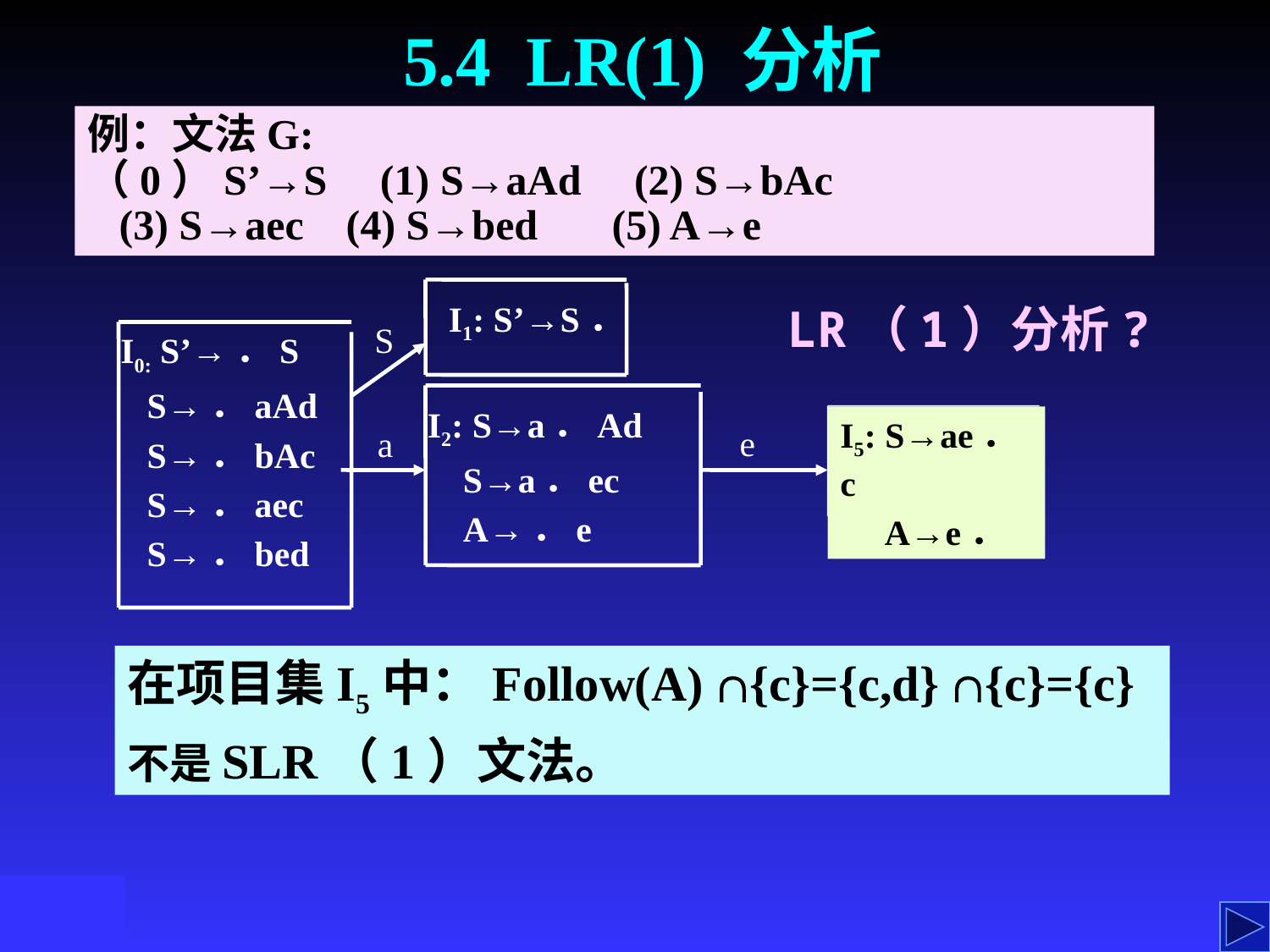

5.4  LR(1) 分析
例：文法G:
（0）S’→S     (1) S→aAd     (2) S→bAc
   (3) S→aec    (4) S→bed       (5) A→e

LR（1）分析?
I1: S’→S．
S
I0: S’→．S
   S→．aAd
   S→．bAc
   S→．aec
   S→．bed

I2: S→a．Ad
    S→a．ec
    A→．e

I5: S→ae．c
     A→e．
e
a

在项目集I5中：Follow(A) ∩{c}={c,d} ∩{c}={c}
不是SLR（1）文法。